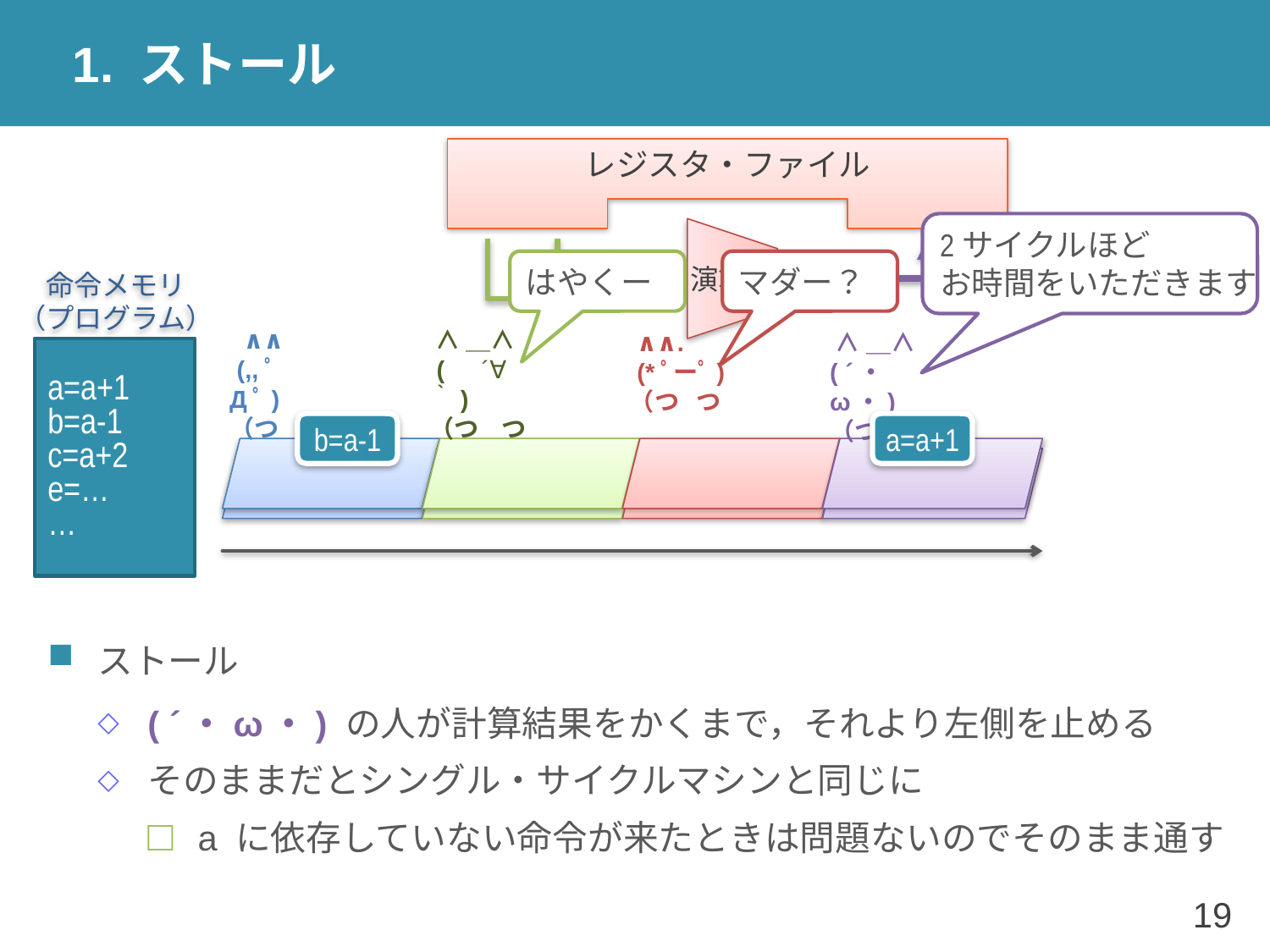

# 1. ストール
レジスタ・ファイル
2サイクルほど
お時間をいただきます
演算器

はやくー
マダー？
命令メモリ
（プログラム）
  ∧∧
 (,,ﾟДﾟ)
（つ   つ
 ∧＿∧
 (　´∀｀)
（つ    つ
 ∧∧.
 (*ﾟーﾟ)（つ   つ
 ∧＿∧
( ´・ω・)（つ    つ
a=a+1
b=a-1
c=a+2
e=…
…
a++
a++
b=a-1
a=a+1

ストール
( ´・ω・) の人が計算結果をかくまで，それより左側を止める
そのままだとシングル・サイクルマシンと同じに
a に依存していない命令が来たときは問題ないのでそのまま通す